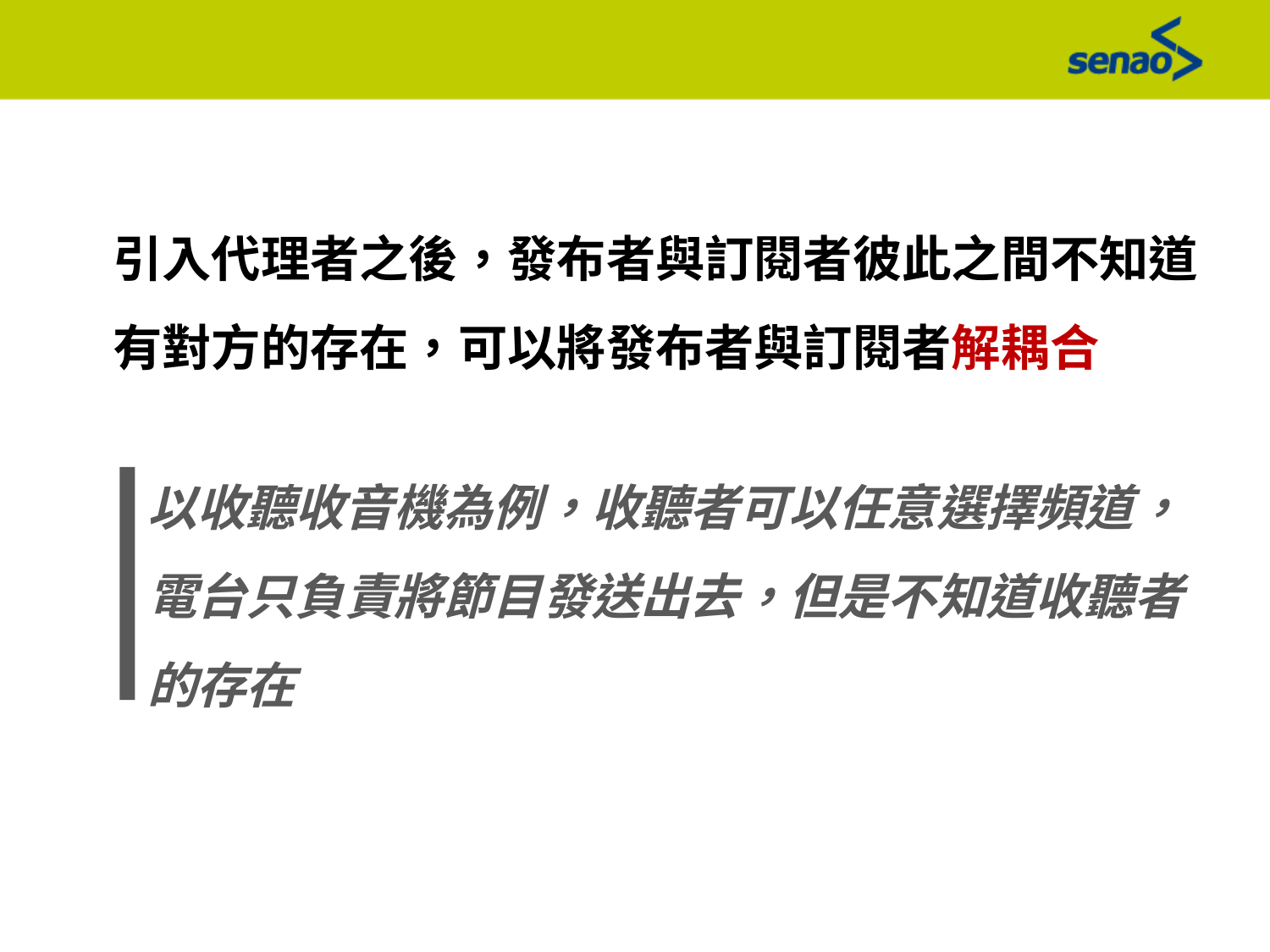

引入代理者之後，發布者與訂閱者彼此之間不知道有對方的存在，可以將發布者與訂閱者解耦合

以收聽收音機為例，收聽者可以任意選擇頻道，
電台只負責將節目發送出去，但是不知道收聽者的存在